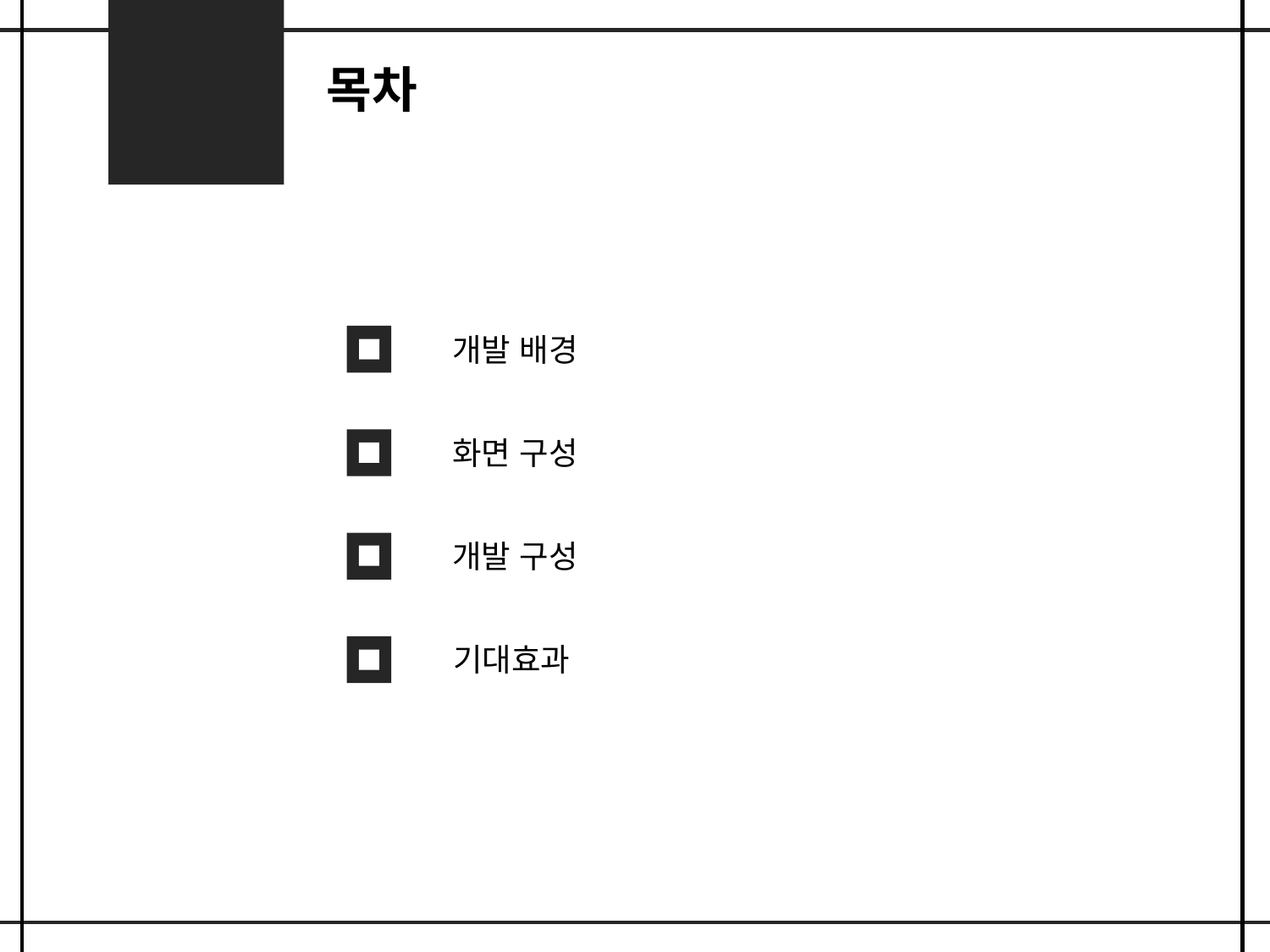

목차
개발 배경

화면 구성

개발 구성

기대효과